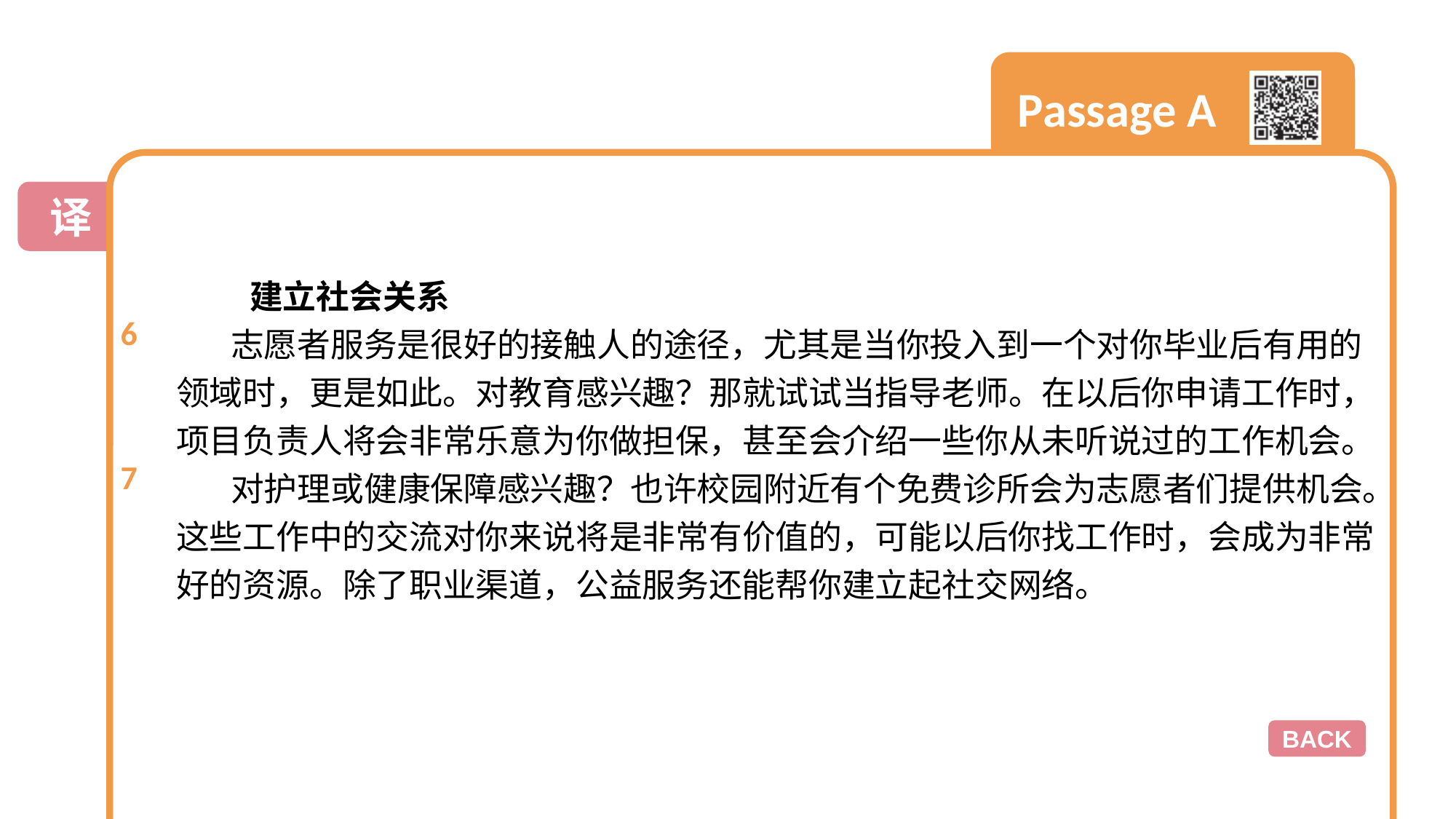

6

7

   建立社会关系
志愿者服务是很好的接触人的途径，尤其是当你投入到一个对你毕业后有用的领域时，更是如此。对教育感兴趣？那就试试当指导老师。在以后你申请工作时，项目负责人将会非常乐意为你做担保，甚至会介绍一些你从未听说过的工作机会。
对护理或健康保障感兴趣？也许校园附近有个免费诊所会为志愿者们提供机会。这些工作中的交流对你来说将是非常有价值的，可能以后你找工作时，会成为非常好的资源。除了职业渠道，公益服务还能帮你建立起社交网络。
BACK